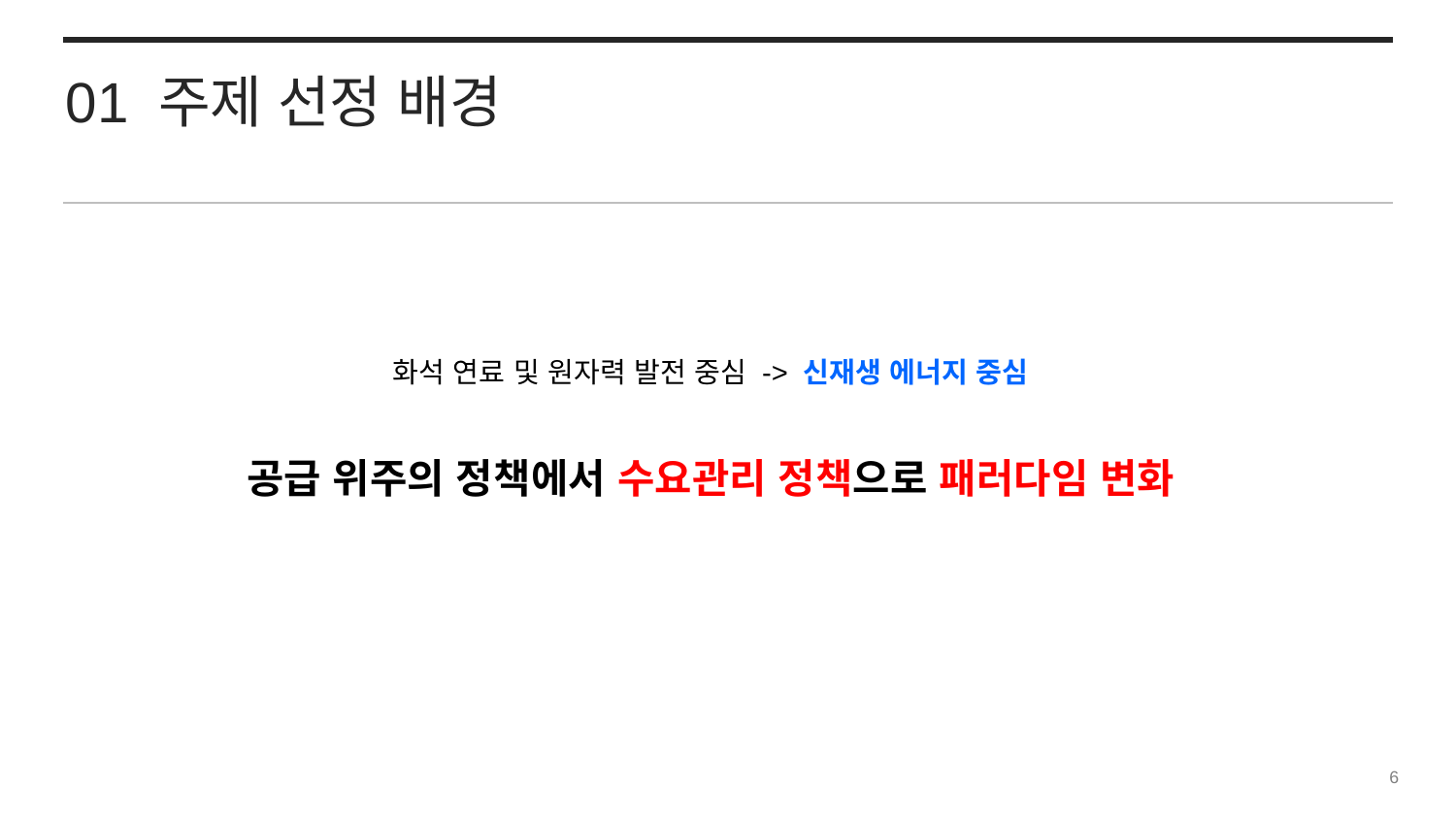

01 주제 선정 배경
화석 연료 및 원자력 발전 중심 -> 신재생 에너지 중심

공급 위주의 정책에서 수요관리 정책으로 패러다임 변화